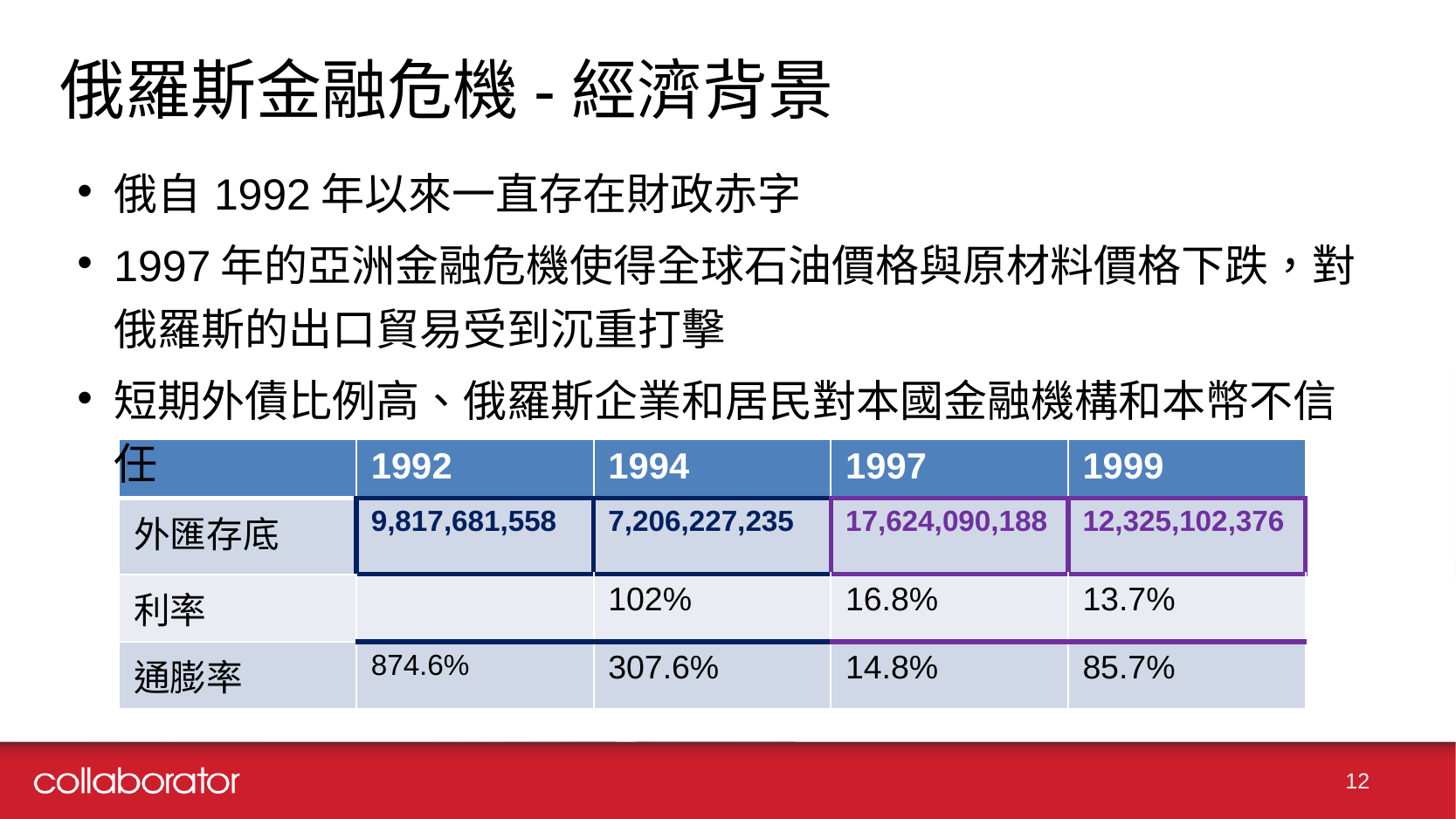

# 俄羅斯金融危機-經濟背景
俄自1992年以來一直存在財政赤字
1997年的亞洲金融危機使得全球石油價格與原材料價格下跌，對俄羅斯的出口貿易受到沉重打擊
短期外債比例高、俄羅斯企業和居民對本國金融機構和本幣不信任
|  | 1992 | 1994 | 1997 | 1999 |
| --- | --- | --- | --- | --- |
| 外匯存底 | 9,817,681,558 | 7,206,227,235 | 17,624,090,188 | 12,325,102,376 |
| 利率 |  | 102% | 16.8% | 13.7% |
| 通膨率 | 874.6% | 307.6% | 14.8% | 85.7% |
12